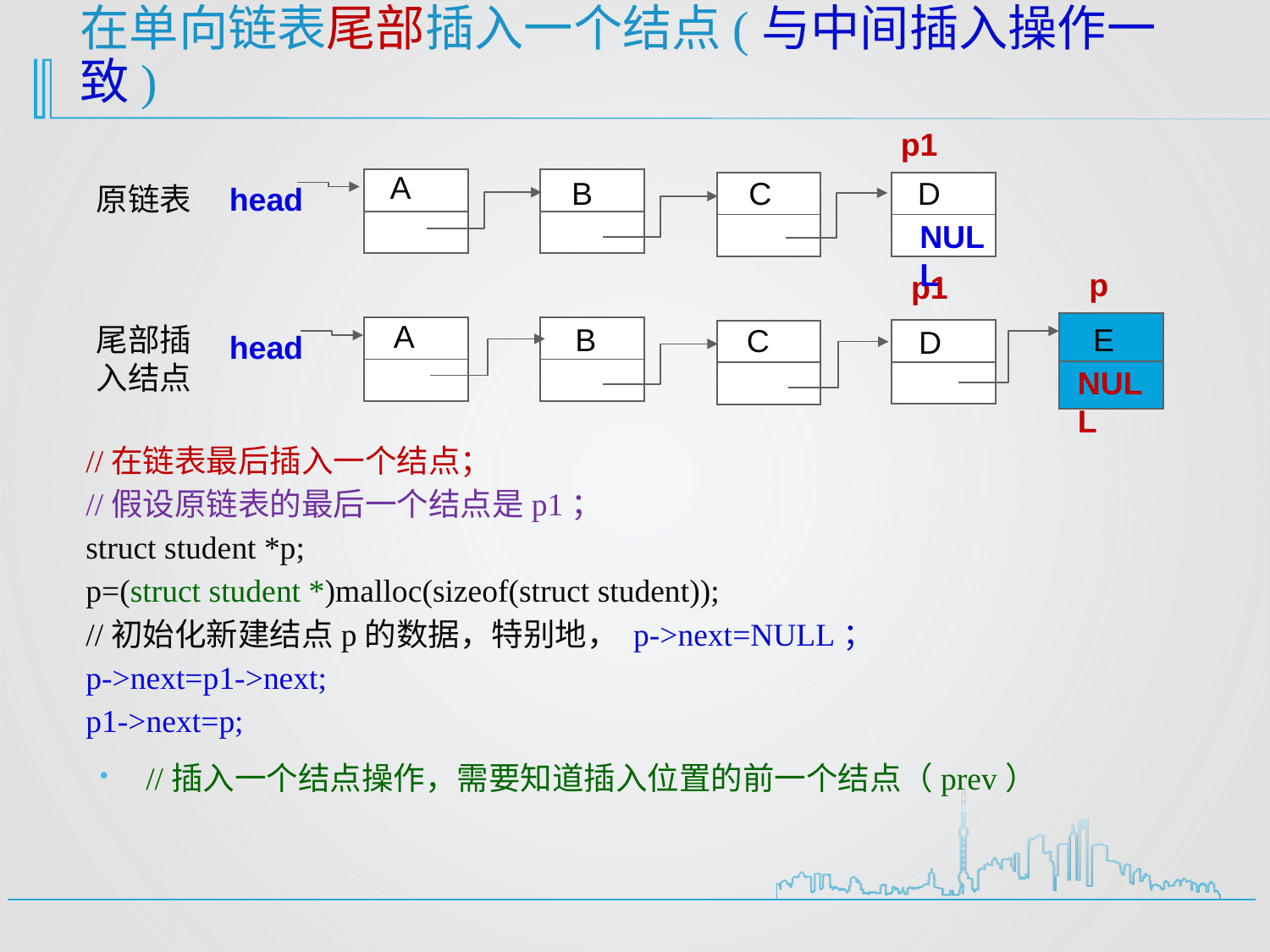

# 在单向链表尾部插入一个结点(与中间插入操作一致)
  p1
  A
  C

  B

  D

原链表
head
NULL
  p
  p1
  A
  B

尾部插入结点
  E
  C

  D

head
NULL
//在链表最后插入一个结点；
//假设原链表的最后一个结点是p1；
struct student *p;
p=(struct student *)malloc(sizeof(struct student));
//初始化新建结点p的数据，特别地， p->next=NULL；
p->next=p1->next;
p1->next=p;
//插入一个结点操作，需要知道插入位置的前一个结点（prev）